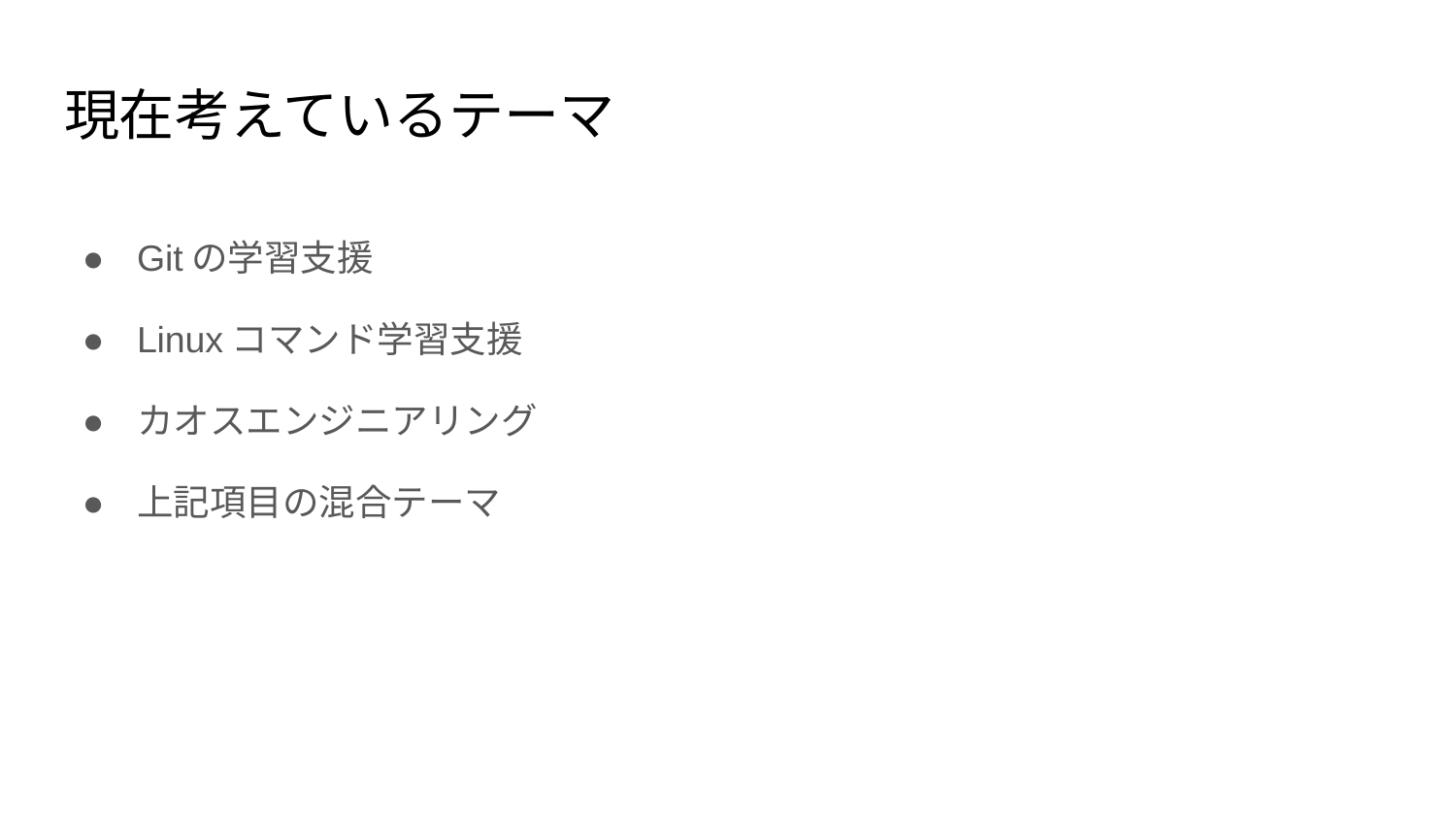

# 現在考えているテーマ
Gitの学習支援
Linuxコマンド学習支援
カオスエンジニアリング
上記項目の混合テーマ